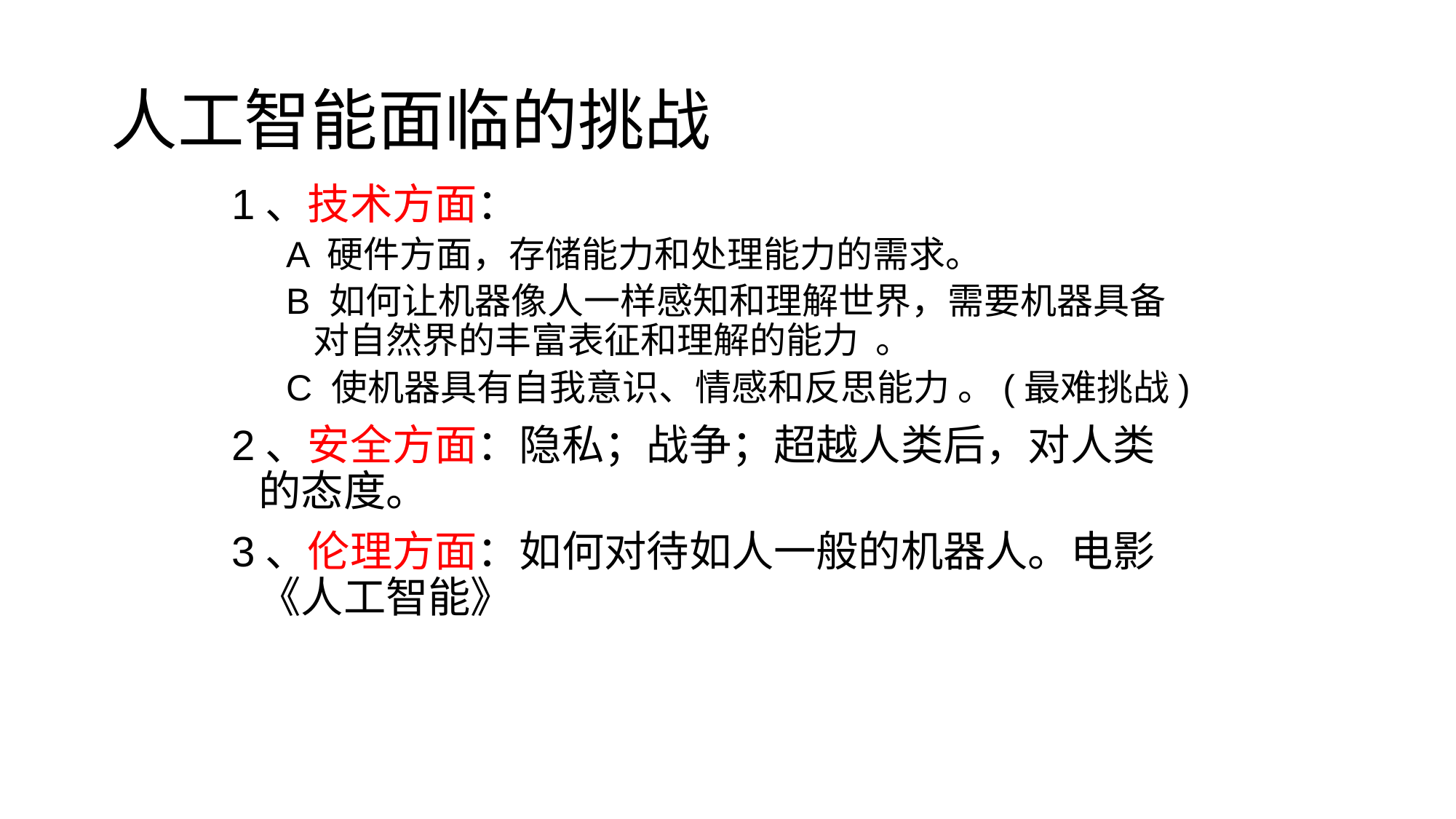

# 人工智能面临的挑战
1、技术方面：
A 硬件方面，存储能力和处理能力的需求。
B 如何让机器像人一样感知和理解世界，需要机器具备对自然界的丰富表征和理解的能力  。
C 使机器具有自我意识、情感和反思能力 。(最难挑战)
2、安全方面：隐私；战争；超越人类后，对人类的态度。
3、伦理方面：如何对待如人一般的机器人。电影《人工智能》